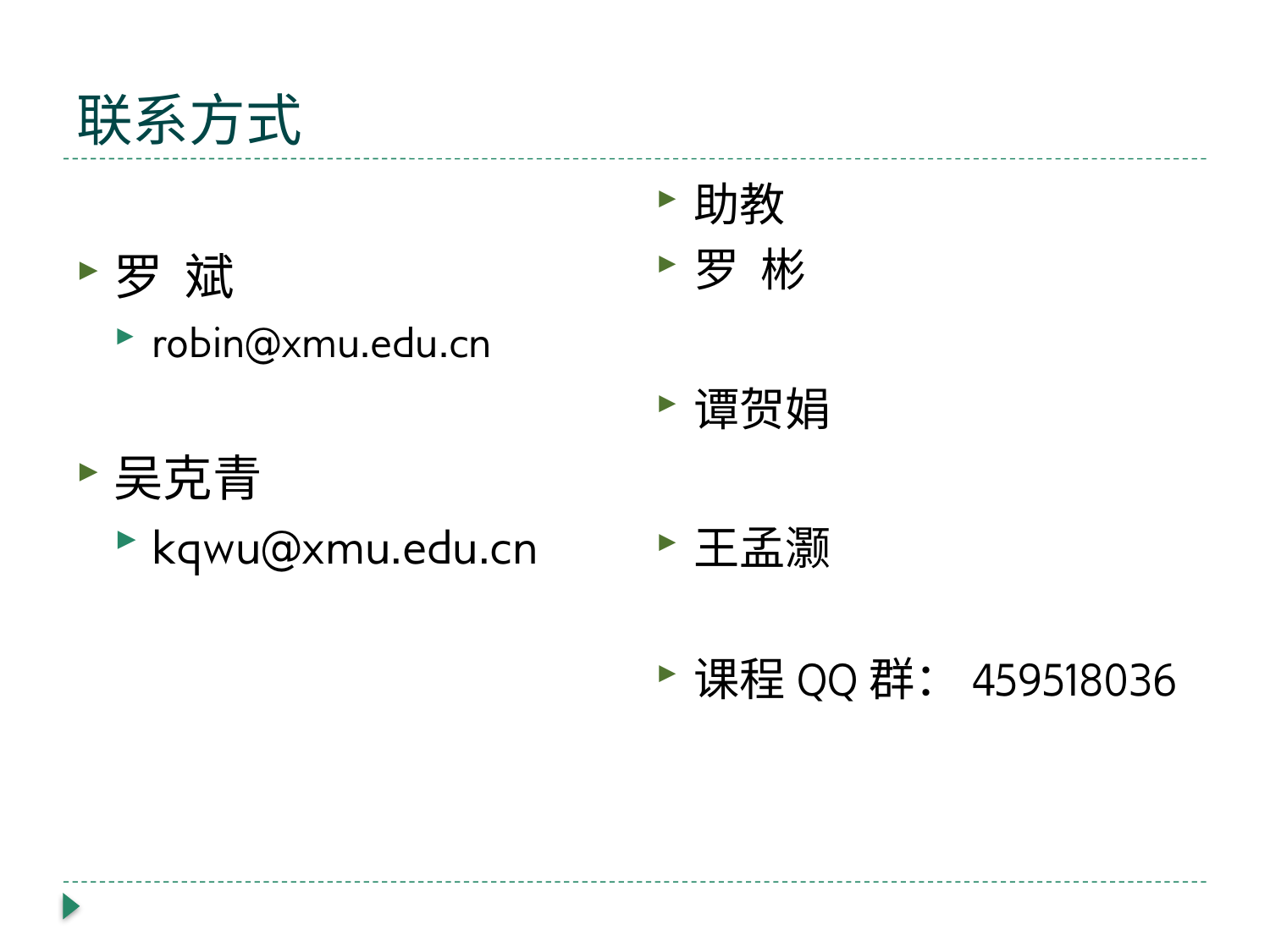

# 联系方式
助教
罗  彬

谭贺娟

王孟灏

课程QQ群：459518036

罗  斌
robin@xmu.edu.cn

吴克青
kqwu@xmu.edu.cn